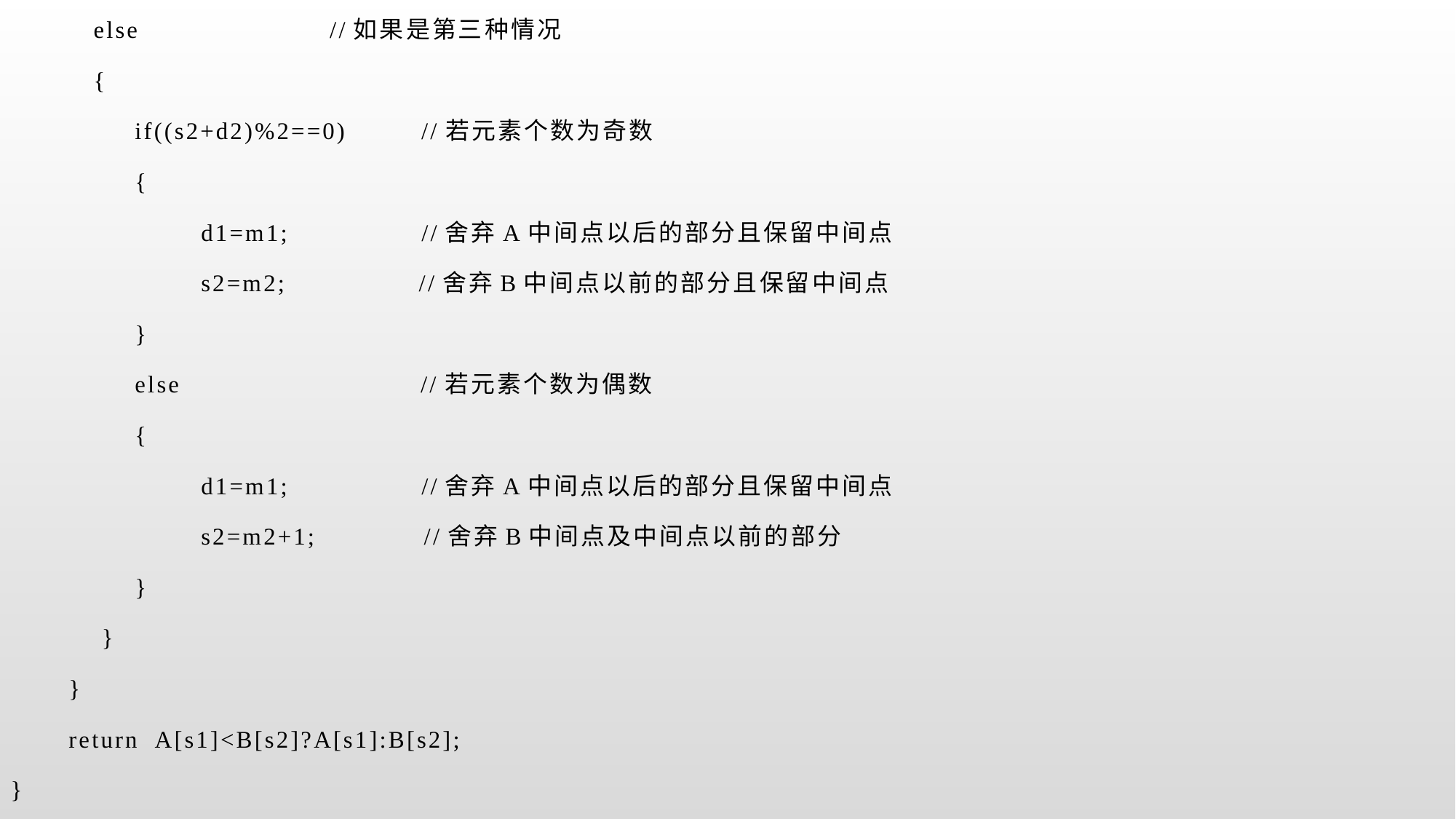

else                       //如果是第三种情况
          {
               if((s2+d2)%2==0)         //若元素个数为奇数
               {
                       d1=m1;                //舍弃A中间点以后的部分且保留中间点
                       s2=m2;                //舍弃B中间点以前的部分且保留中间点
               }
               else                             //若元素个数为偶数
               {
                       d1=m1;                //舍弃A中间点以后的部分且保留中间点
                       s2=m2+1;             //舍弃B中间点及中间点以前的部分
               }
           }
       }
       return  A[s1]<B[s2]?A[s1]:B[s2];
}